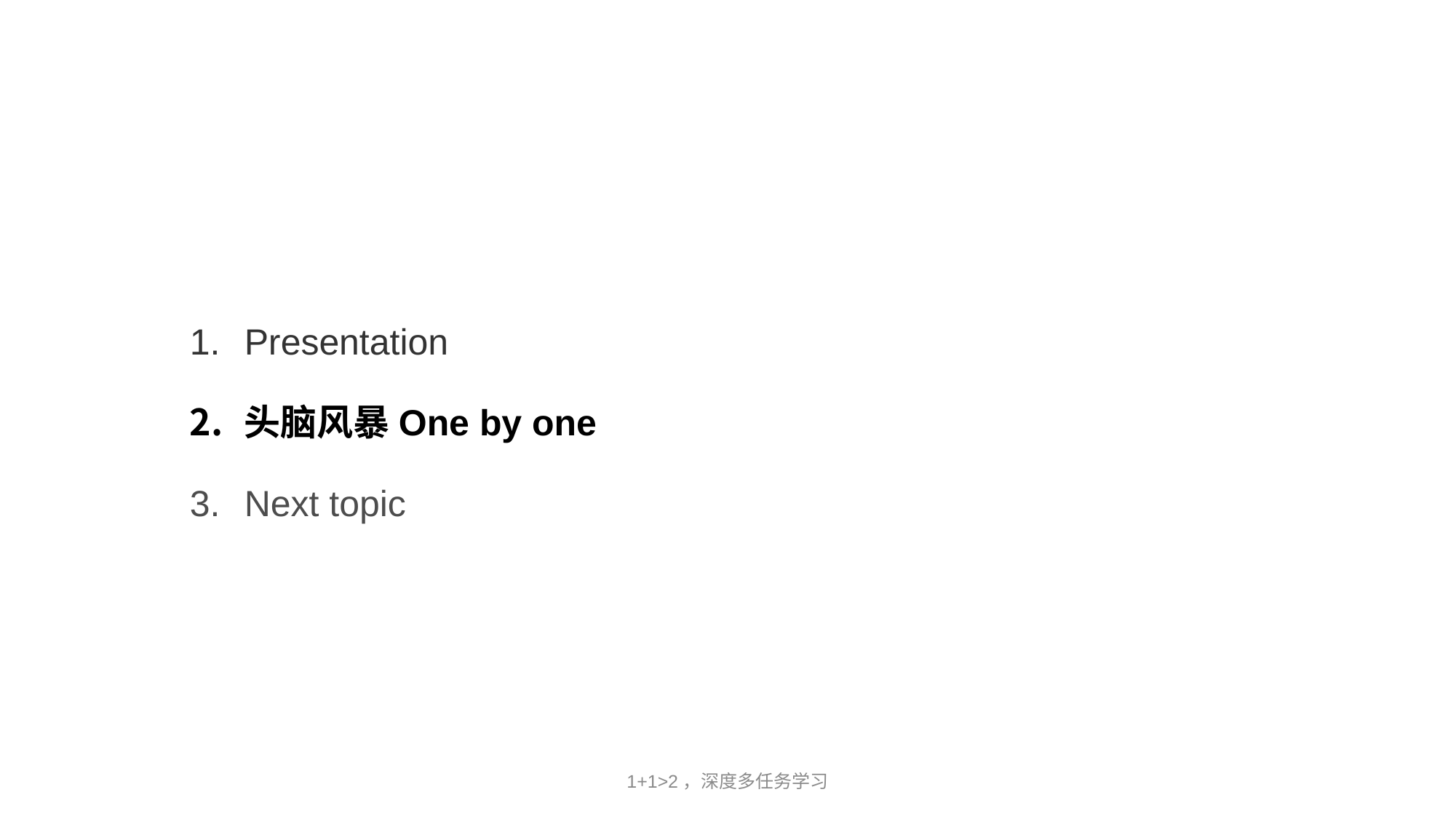

Presentation
头脑风暴One by one
Next topic

1+1>2，深度多任务学习